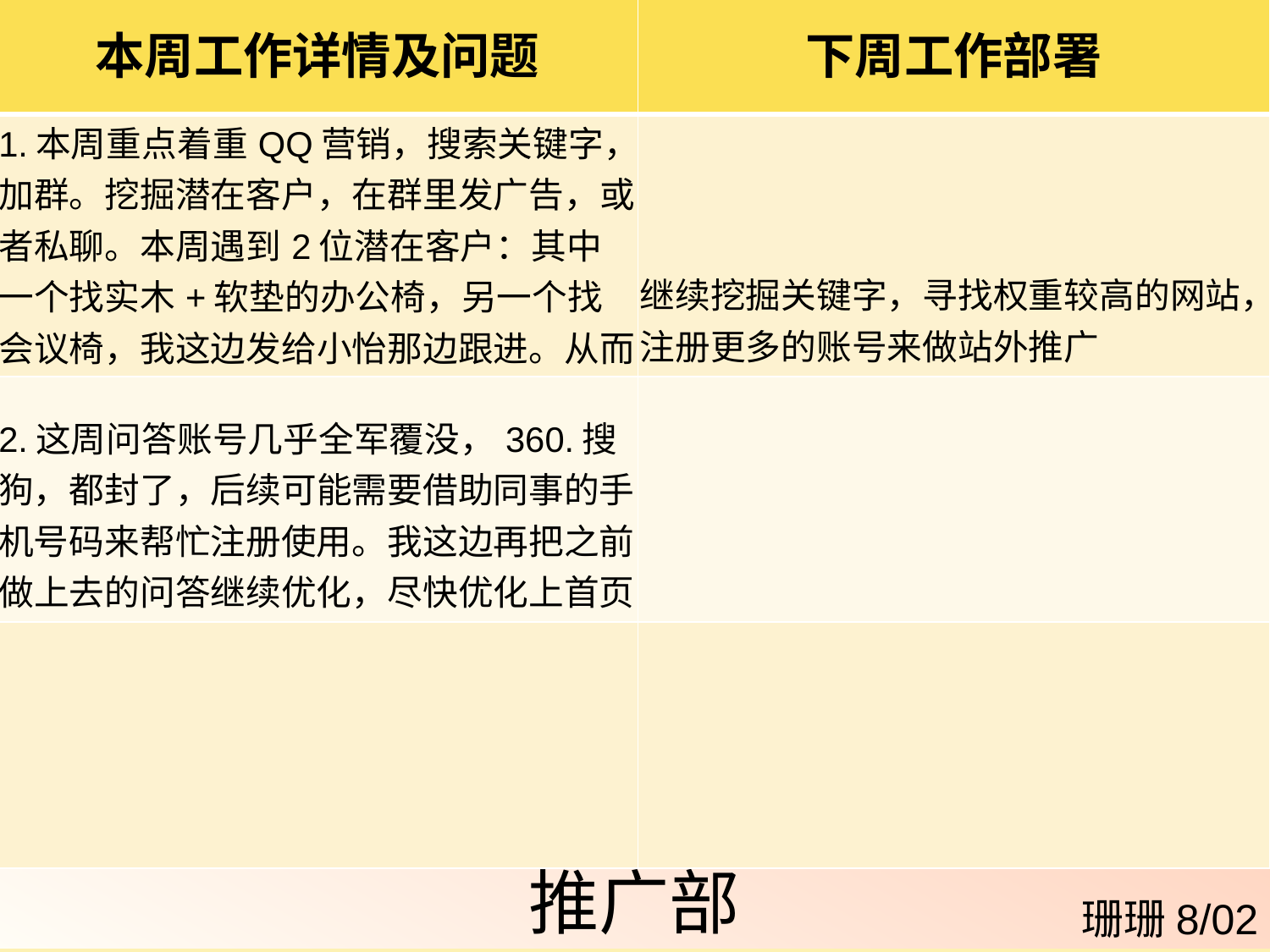

| 本周工作详情及问题 | 下周工作部署 |
| --- | --- |
| 1.本周重点着重QQ营销，搜索关键字，加群。挖掘潜在客户，在群里发广告，或者私聊。本周遇到2位潜在客户：其中一个找实木+软垫的办公椅，另一个找会议椅，我这边发给小怡那边跟进。从而可以确定QQ营销是可持续发展的营销模式。 | 继续挖掘关键字，寻找权重较高的网站，注册更多的账号来做站外推广 |
| 2.这周问答账号几乎全军覆没，360.搜狗，都封了，后续可能需要借助同事的手机号码来帮忙注册使用。我这边再把之前做上去的问答继续优化，尽快优化上首页 |  |
|  |  |
推广部
珊珊8/02